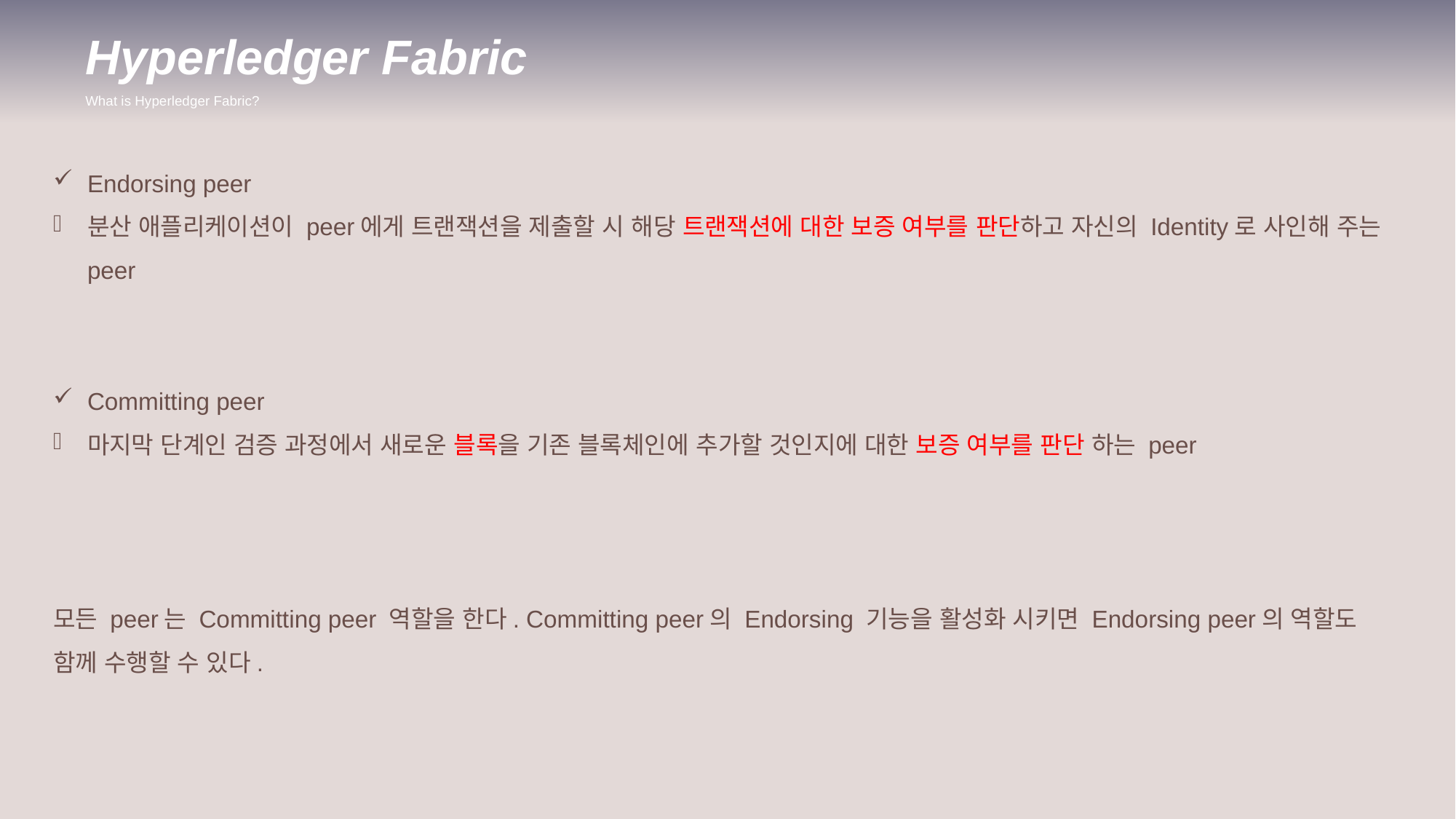

Hyperledger Fabric
What is Hyperledger Fabric?
Endorsing peer
분산 애플리케이션이 peer에게 트랜잭션을 제출할 시 해당 트랜잭션에 대한 보증 여부를 판단하고 자신의 Identity로 사인해 주는 peer

Committing peer
마지막 단계인 검증 과정에서 새로운 블록을 기존 블록체인에 추가할 것인지에 대한 보증 여부를 판단 하는 peer

모든 peer는 Committing peer 역할을 한다. Committing peer의 Endorsing 기능을 활성화 시키면 Endorsing peer의 역할도 함께 수행할 수 있다.